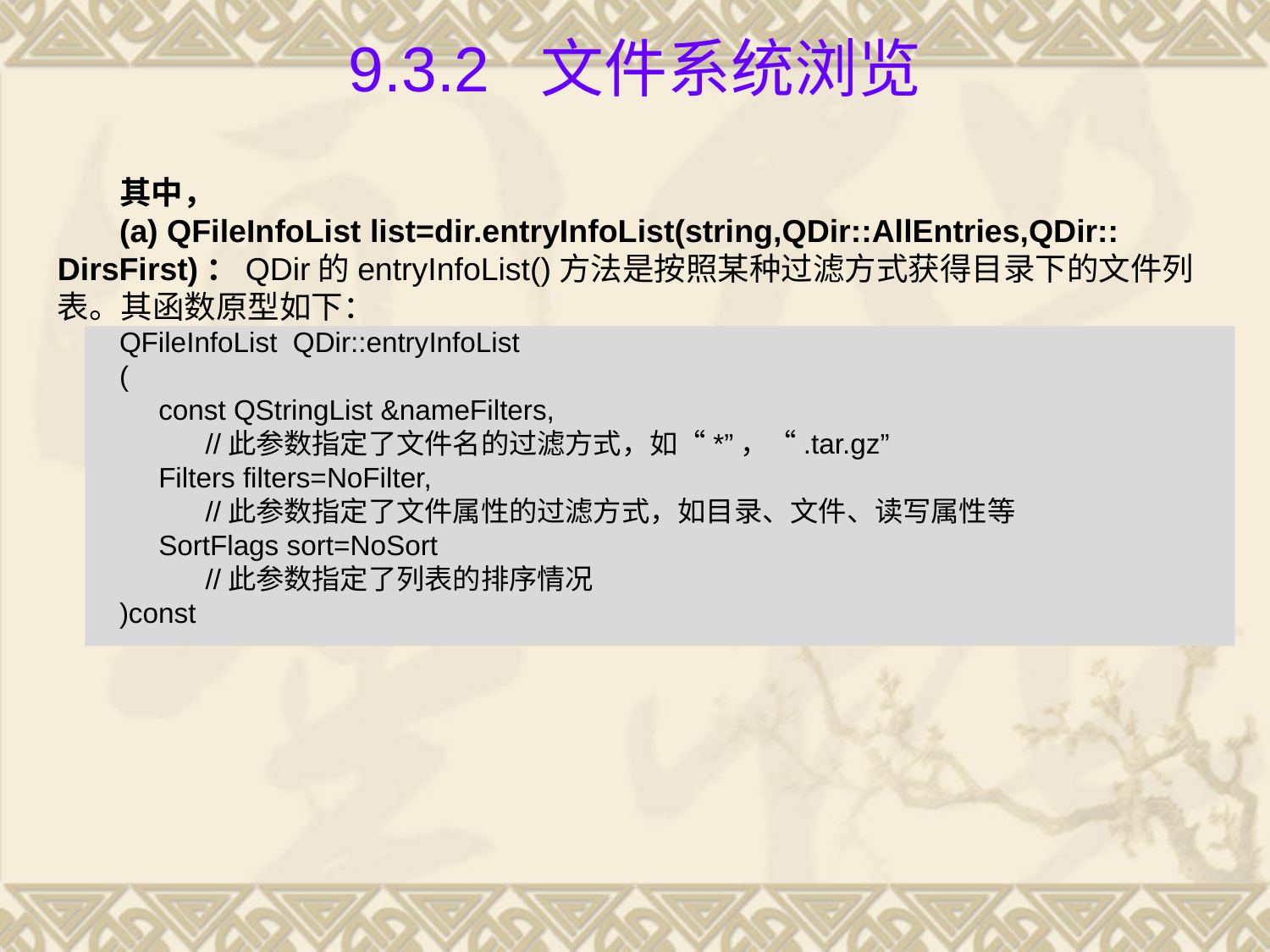

# 9.3.2  文件系统浏览
其中，
(a) QFileInfoList list=dir.entryInfoList(string,QDir::AllEntries,QDir:: DirsFirst)：QDir的entryInfoList()方法是按照某种过滤方式获得目录下的文件列表。其函数原型如下：
QFileInfoList  QDir::entryInfoList
(
     const QStringList &nameFilters,
           //此参数指定了文件名的过滤方式，如“*”，“.tar.gz”
     Filters filters=NoFilter,
           //此参数指定了文件属性的过滤方式，如目录、文件、读写属性等
     SortFlags sort=NoSort
           //此参数指定了列表的排序情况
)const